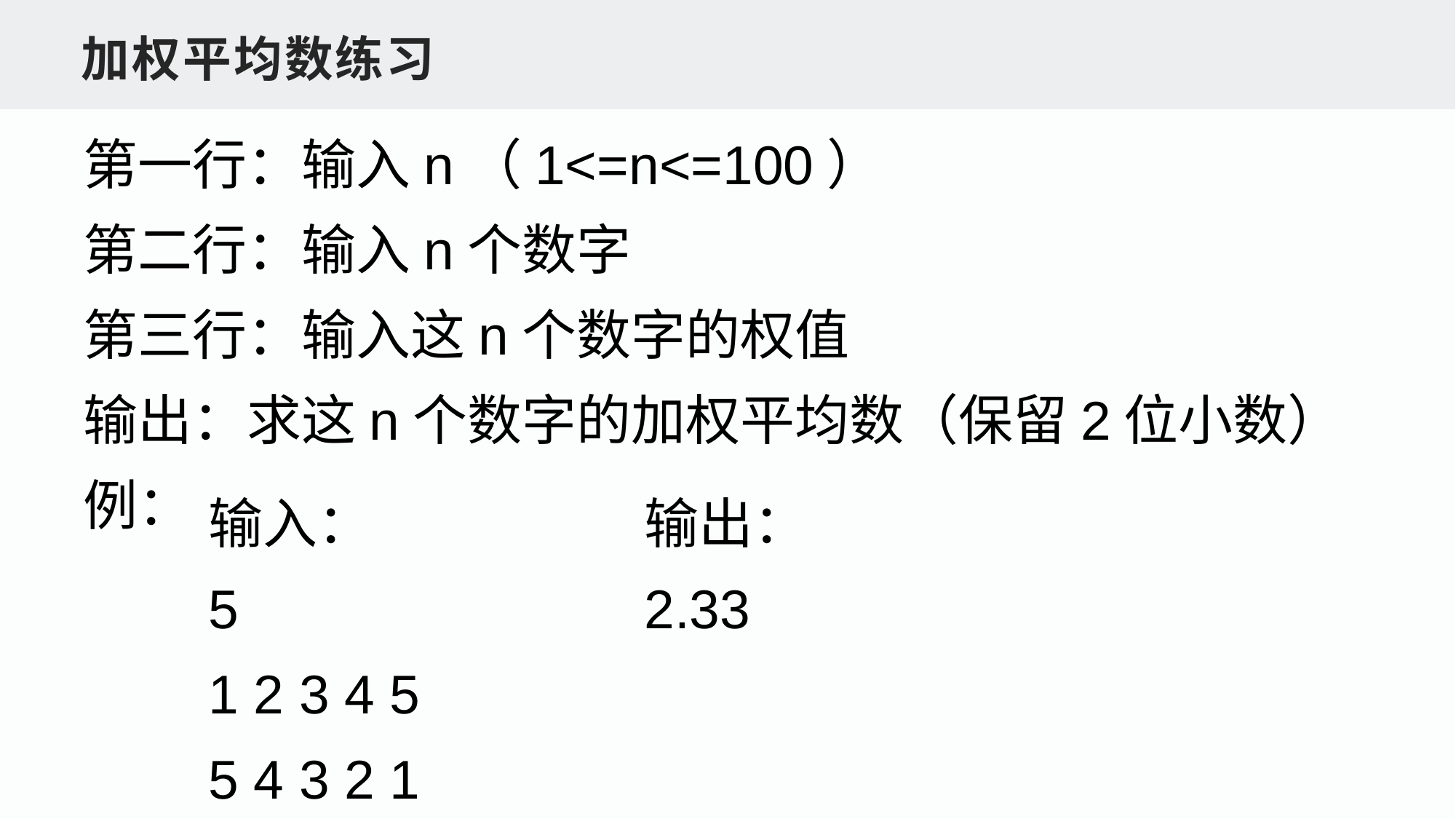

加权平均数练习
第一行：输入n（1<=n<=100）
第二行：输入n个数字
第三行：输入这n个数字的权值
输出：求这n个数字的加权平均数（保留2位小数）
例：
输入：
5
1 2 3 4 5
5 4 3 2 1
输出：
2.33
15